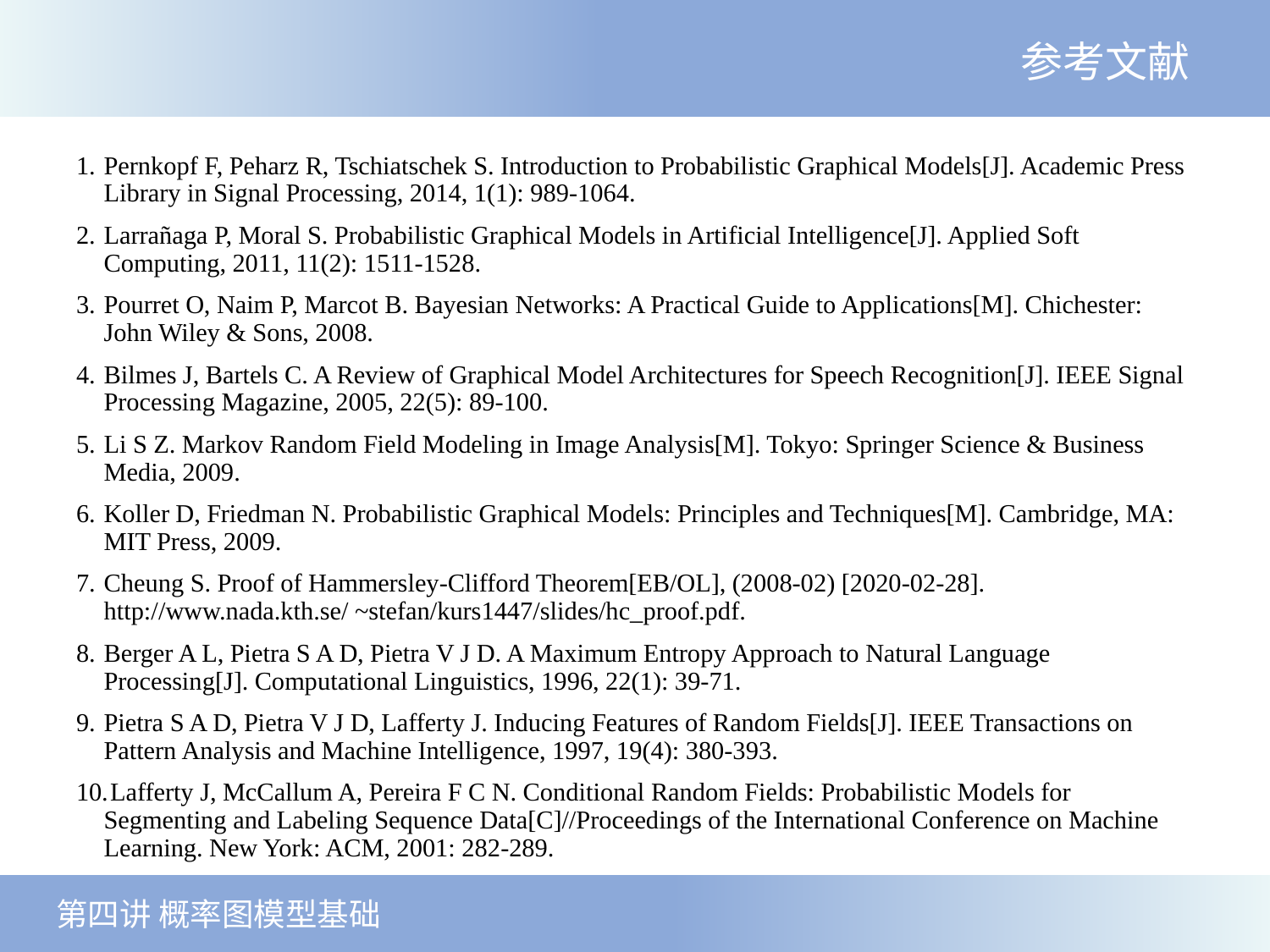

参考文献
Pernkopf F, Peharz R, Tschiatschek S. Introduction to Probabilistic Graphical Models[J]. Academic Press Library in Signal Processing, 2014, 1(1): 989-1064.
Larrañaga P, Moral S. Probabilistic Graphical Models in Artificial Intelligence[J]. Applied Soft Computing, 2011, 11(2): 1511-1528.
Pourret O, Naim P, Marcot B. Bayesian Networks: A Practical Guide to Applications[M]. Chichester: John Wiley & Sons, 2008.
Bilmes J, Bartels C. A Review of Graphical Model Architectures for Speech Recognition[J]. IEEE Signal Processing Magazine, 2005, 22(5): 89-100.
Li S Z. Markov Random Field Modeling in Image Analysis[M]. Tokyo: Springer Science & Business Media, 2009.
Koller D, Friedman N. Probabilistic Graphical Models: Principles and Techniques[M]. Cambridge, MA: MIT Press, 2009.
Cheung S. Proof of Hammersley-Clifford Theorem[EB/OL], (2008-02) [2020-02-28]. http://www.nada.kth.se/ ~stefan/kurs1447/slides/hc_proof.pdf.
Berger A L, Pietra S A D, Pietra V J D. A Maximum Entropy Approach to Natural Language Processing[J]. Computational Linguistics, 1996, 22(1): 39-71.
Pietra S A D, Pietra V J D, Lafferty J. Inducing Features of Random Fields[J]. IEEE Transactions on Pattern Analysis and Machine Intelligence, 1997, 19(4): 380-393.
 Lafferty J, McCallum A, Pereira F C N. Conditional Random Fields: Probabilistic Models for Segmenting and Labeling Sequence Data[C]//Proceedings of the International Conference on Machine Learning. New York: ACM, 2001: 282-289.
     第四讲 概率图模型基础